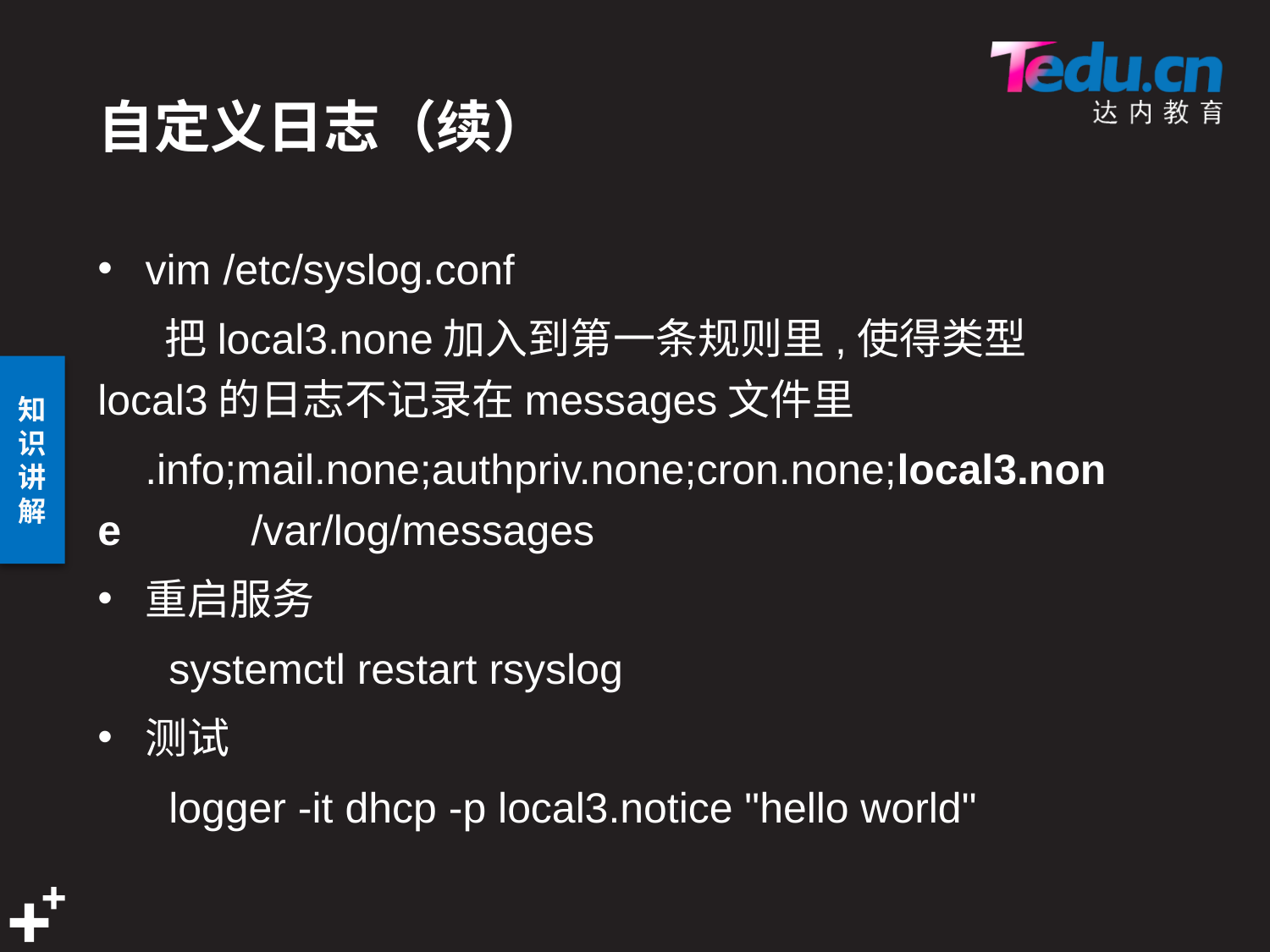

# 自定义日志（续）
vim /etc/syslog.conf
      把local3.none加入到第一条规则里,使得类型local3的日志不记录在messages文件里
    .info;mail.none;authpriv.none;cron.none;local3.none           /var/log/messages
重启服务
      systemctl restart rsyslog
测试
      logger -it dhcp -p local3.notice "hello world"